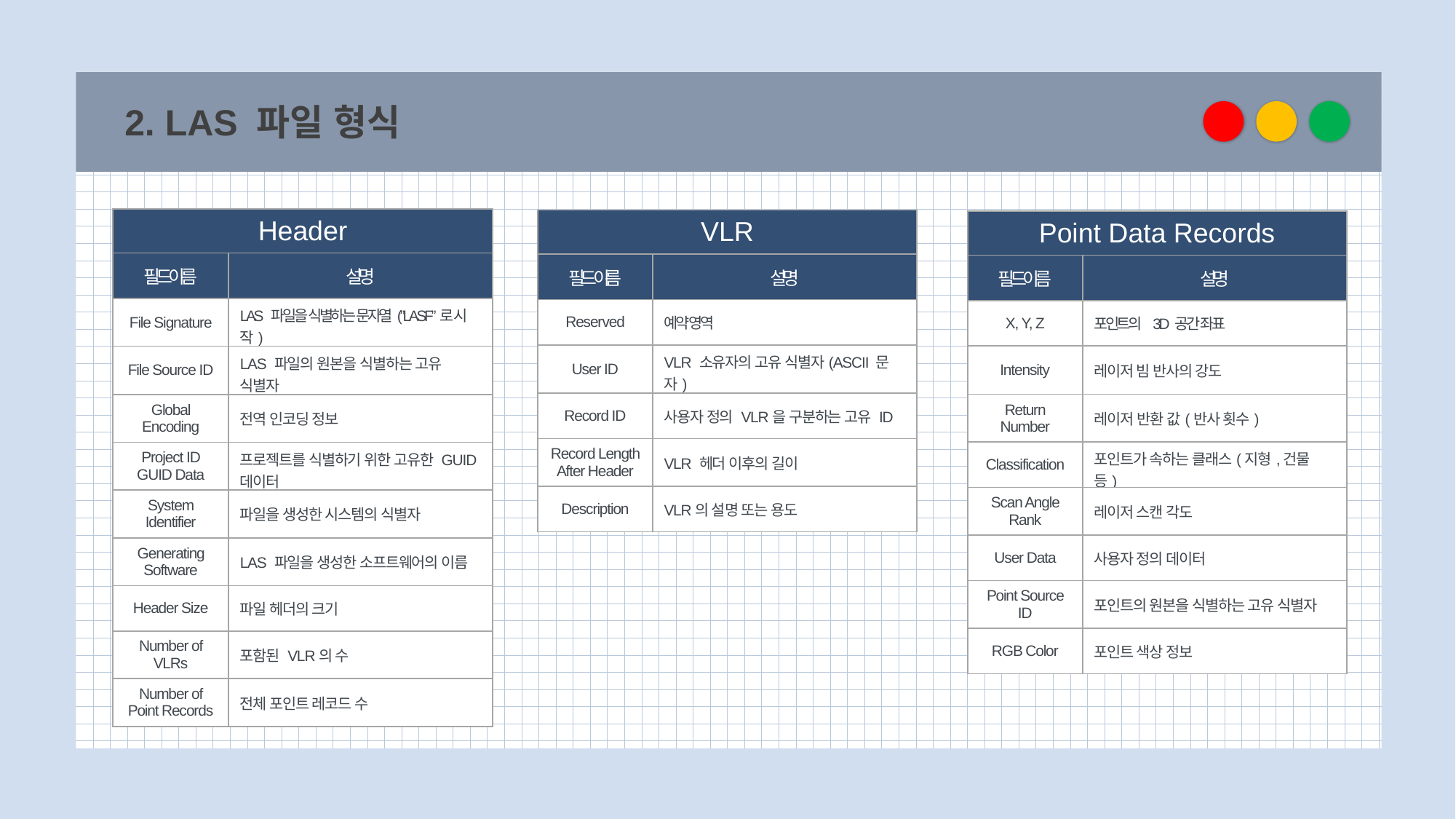

2. LAS 파일 형식

| Header |  |
| --- | --- |
| 필드 이름 | 설명 |
| File Signature | LAS 파일을 식별하는 문자열(”LASF”로 시작) |
| File Source ID | LAS 파일의 원본을 식별하는 고유 식별자 |
| Global Encoding | 전역 인코딩 정보 |
| Project ID GUID Data | 프로젝트를 식별하기 위한 고유한 GUID 데이터 |
| System Identifier | 파일을 생성한 시스템의 식별자 |
| Generating Software | LAS 파일을 생성한 소프트웨어의 이름 |
| Header Size | 파일 헤더의 크기 |
| Number of VLRs | 포함된 VLR의 수 |
| Number of Point Records | 전체 포인트 레코드 수 |
| VLR |  |
| --- | --- |
| 필드 이름 | 설명 |
| Reserved | 예약 영역 |
| User ID | VLR 소유자의 고유 식별자(ASCII 문자) |
| Record ID | 사용자 정의 VLR을 구분하는 고유 ID |
| Record Length After Header | VLR 헤더 이후의 길이 |
| Description | VLR의 설명 또는 용도 |
| Point Data Records |  |
| --- | --- |
| 필드 이름 | 설명 |
| X, Y, Z | 포인트의 3D 공간 좌표 |
| Intensity | 레이저 빔 반사의 강도 |
| Return Number | 레이저 반환 값(반사 횟수) |
| Classification | 포인트가 속하는 클래스(지형,건물 등) |
| Scan Angle Rank | 레이저 스캔 각도 |
| User Data | 사용자 정의 데이터 |
| Point Source ID | 포인트의 원본을 식별하는 고유 식별자 |
| RGB Color | 포인트 색상 정보 |